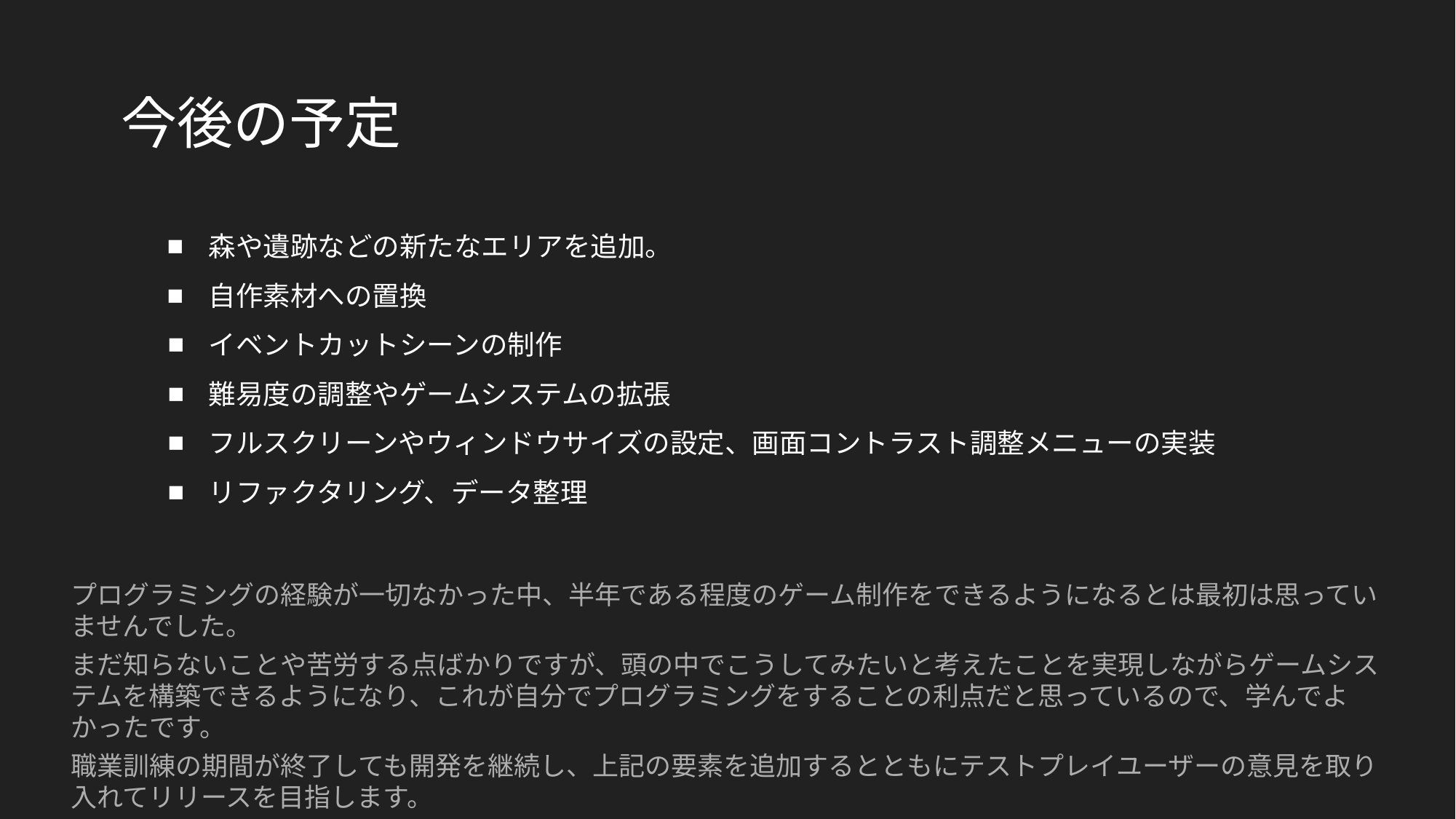

# 今後の予定
森や遺跡などの新たなエリアを追加。
自作素材への置換
イベントカットシーンの制作
難易度の調整やゲームシステムの拡張
フルスクリーンやウィンドウサイズの設定、画面コントラスト調整メニューの実装
リファクタリング、データ整理
プログラミングの経験が一切なかった中、半年である程度のゲーム制作をできるようになるとは最初は思っていませんでした。
まだ知らないことや苦労する点ばかりですが、頭の中でこうしてみたいと考えたことを実現しながらゲームシステムを構築できるようになり、これが自分でプログラミングをすることの利点だと思っているので、学んでよかったです。
職業訓練の期間が終了しても開発を継続し、上記の要素を追加するとともにテストプレイユーザーの意見を取り入れてリリースを目指します。